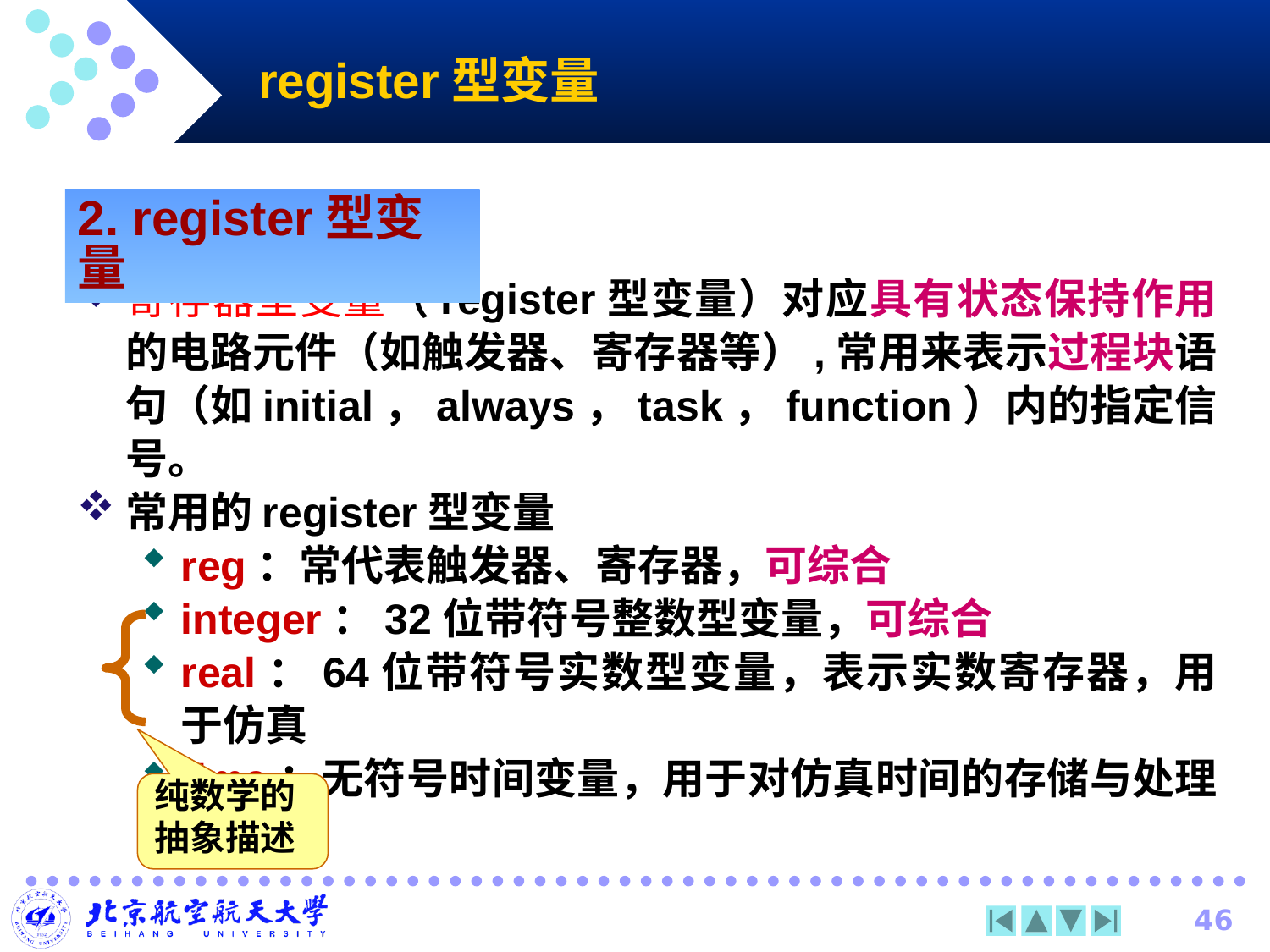

# register型变量
2. register型变量
寄存器型变量（register型变量）对应具有状态保持作用的电路元件（如触发器、寄存器等）,常用来表示过程块语句（如initial，always，task，function）内的指定信号。
常用的register型变量
reg：常代表触发器、寄存器，可综合
integer：32位带符号整数型变量，可综合
real：64位带符号实数型变量，表示实数寄存器，用于仿真
time：无符号时间变量，用于对仿真时间的存储与处理

纯数学的抽象描述
46